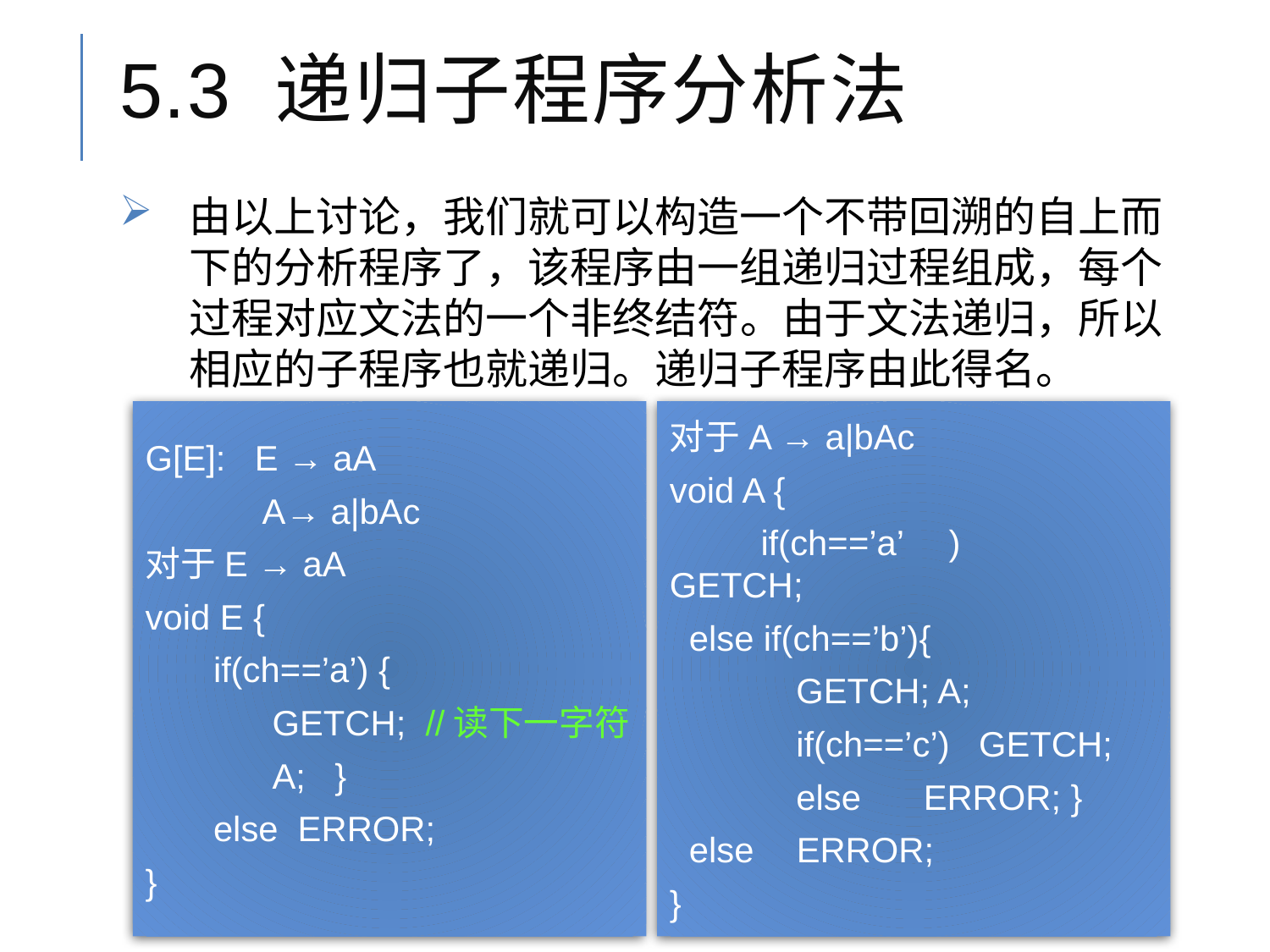

# 5.3 递归子程序分析法
由以上讨论，我们就可以构造一个不带回溯的自上而下的分析程序了，该程序由一组递归过程组成，每个过程对应文法的一个非终结符。由于文法递归，所以相应的子程序也就递归。递归子程序由此得名。
G[E]:   E → aA
            A→ a|bAc
对于E → aA
void E {
       if(ch==’a’) {
    	GETCH;  //读下一字符
    	A;   }
       else  ERROR;
}
对于A → a|bAc
void A {
  if(ch==’a’ )		GETCH;
  else if(ch==’b’){
             GETCH; A;
             if(ch==’c’)   GETCH;
             else 	ERROR; }
  else 	ERROR;
}
35